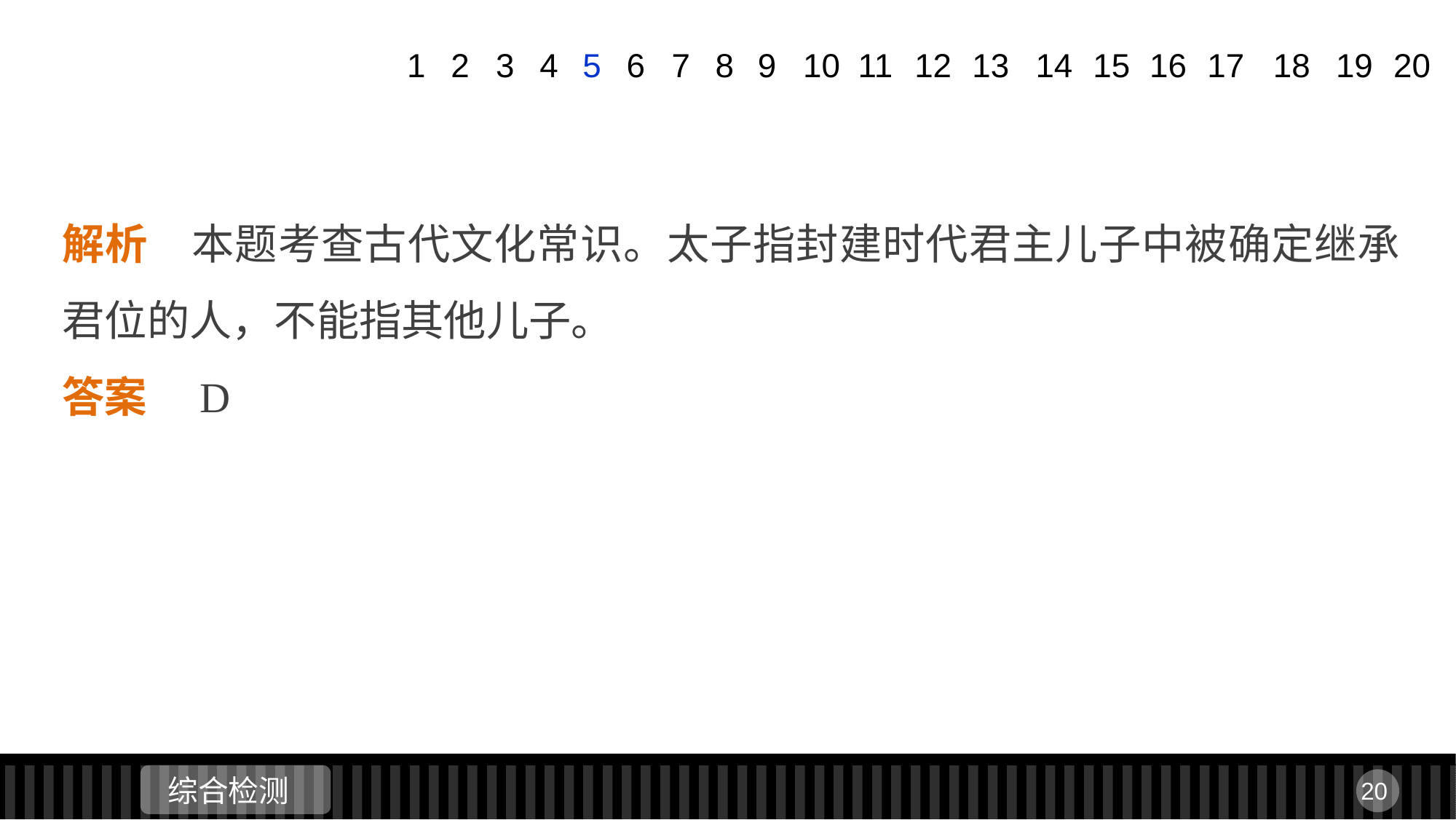

1
2
3
4
5
6
7
8
9
11
12
13
14
15
16
17
18
19
20
10
解析　本题考查古代文化常识。太子指封建时代君主儿子中被确定继承君位的人，不能指其他儿子。
答案　D